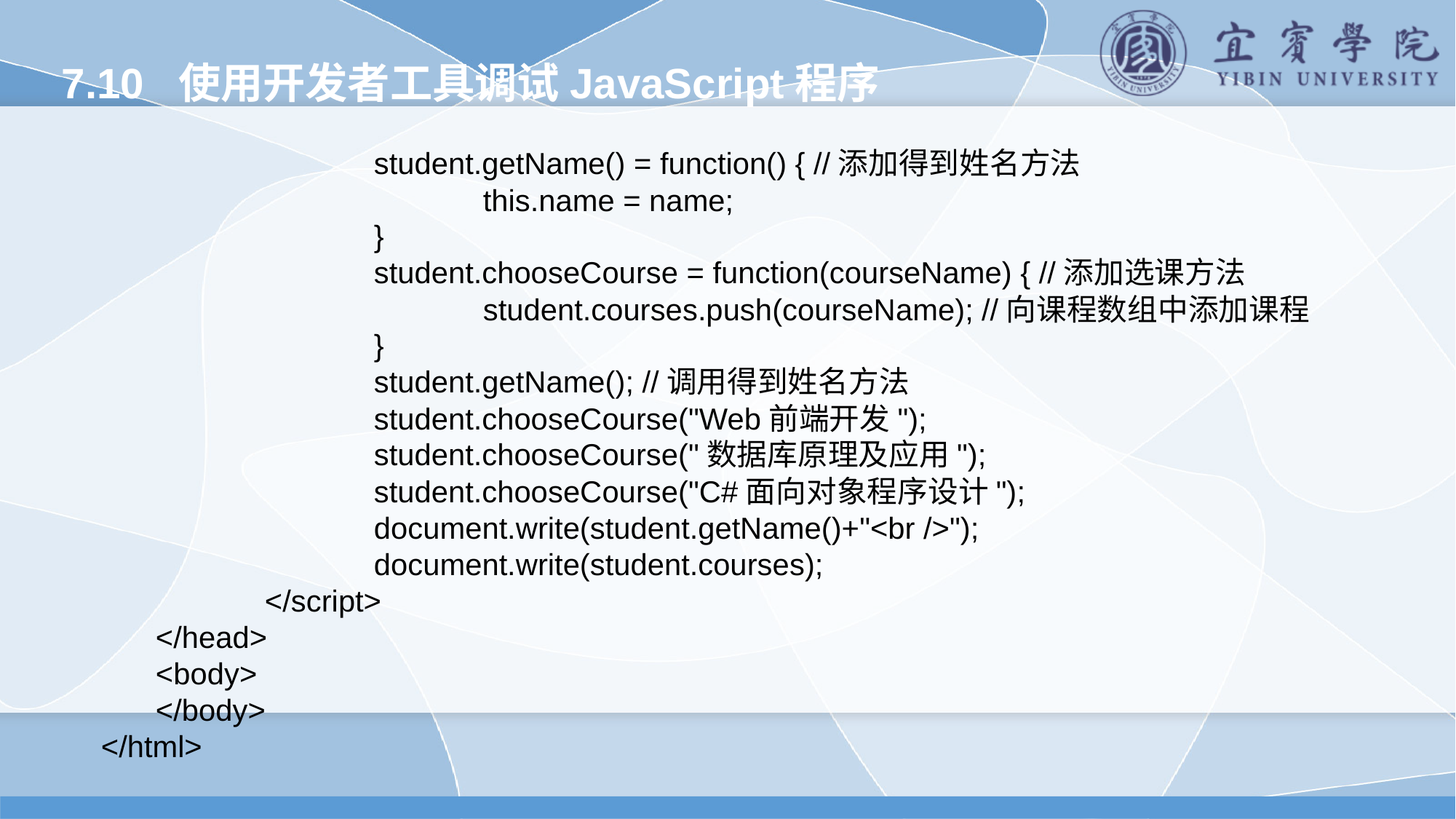

7.10  使用开发者工具调试JavaScript程序
			student.getName() = function() { //添加得到姓名方法
				this.name = name;
			}
			student.chooseCourse = function(courseName) { //添加选课方法
				student.courses.push(courseName); //向课程数组中添加课程
			}
			student.getName(); //调用得到姓名方法
			student.chooseCourse("Web前端开发");
			student.chooseCourse("数据库原理及应用");
			student.chooseCourse("C#面向对象程序设计");
			document.write(student.getName()+"<br />");
			document.write(student.courses);
		</script>
	</head>
	<body>
	</body>
</html>